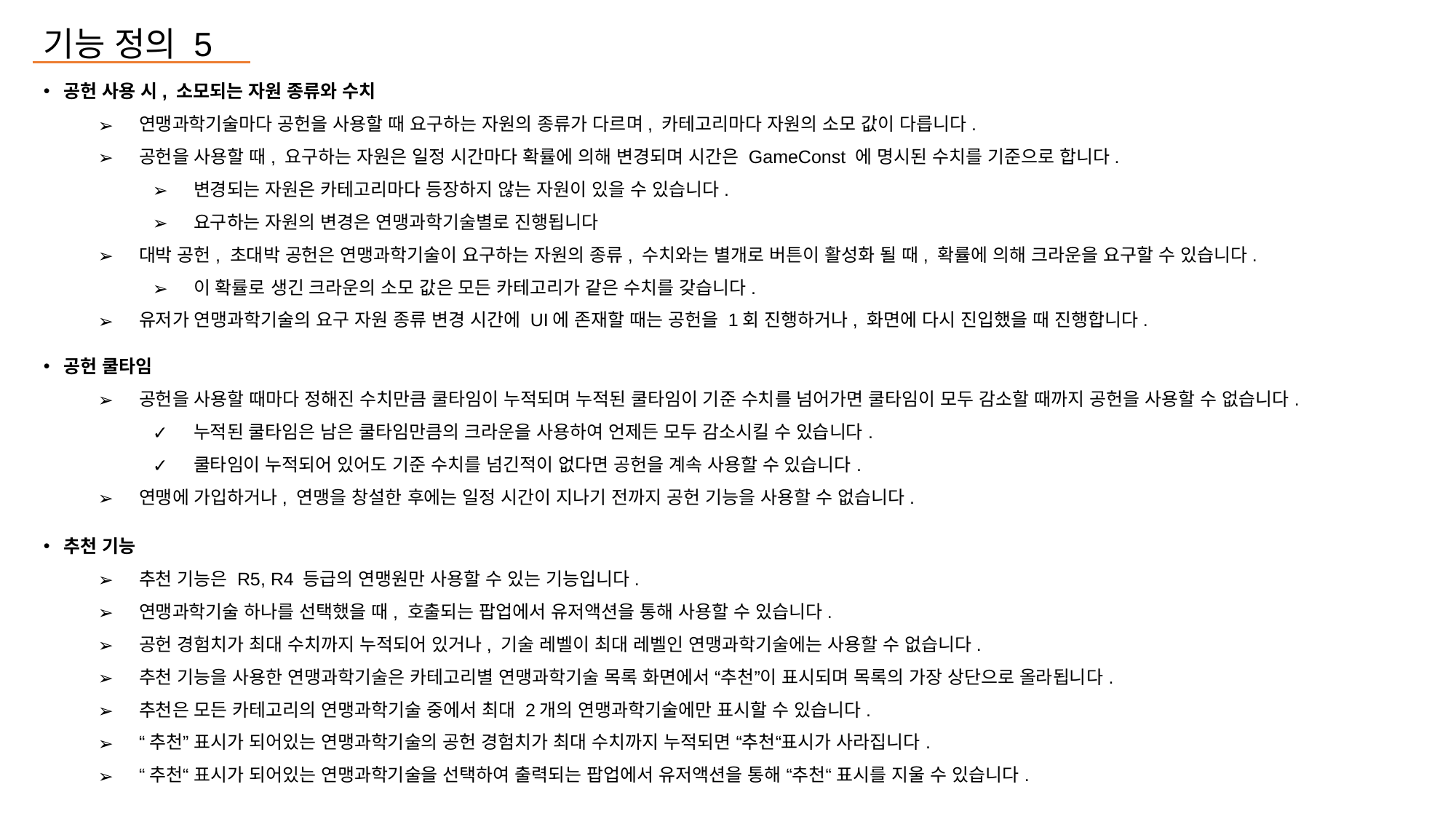

기능 정의 5
공헌 사용 시, 소모되는 자원 종류와 수치
연맹과학기술마다 공헌을 사용할 때 요구하는 자원의 종류가 다르며, 카테고리마다 자원의 소모 값이 다릅니다.
공헌을 사용할 때, 요구하는 자원은 일정 시간마다 확률에 의해 변경되며 시간은 GameConst 에 명시된 수치를 기준으로 합니다.
변경되는 자원은 카테고리마다 등장하지 않는 자원이 있을 수 있습니다.
요구하는 자원의 변경은 연맹과학기술별로 진행됩니다
대박 공헌, 초대박 공헌은 연맹과학기술이 요구하는 자원의 종류, 수치와는 별개로 버튼이 활성화 될 때, 확률에 의해 크라운을 요구할 수 있습니다.
이 확률로 생긴 크라운의 소모 값은 모든 카테고리가 같은 수치를 갖습니다.
유저가 연맹과학기술의 요구 자원 종류 변경 시간에 UI에 존재할 때는 공헌을 1회 진행하거나, 화면에 다시 진입했을 때 진행합니다.

공헌 쿨타임
공헌을 사용할 때마다 정해진 수치만큼 쿨타임이 누적되며 누적된 쿨타임이 기준 수치를 넘어가면 쿨타임이 모두 감소할 때까지 공헌을 사용할 수 없습니다.
누적된 쿨타임은 남은 쿨타임만큼의 크라운을 사용하여 언제든 모두 감소시킬 수 있습니다.
쿨타임이 누적되어 있어도 기준 수치를 넘긴적이 없다면 공헌을 계속 사용할 수 있습니다.
연맹에 가입하거나, 연맹을 창설한 후에는 일정 시간이 지나기 전까지 공헌 기능을 사용할 수 없습니다.
추천 기능
추천 기능은 R5, R4 등급의 연맹원만 사용할 수 있는 기능입니다.
연맹과학기술 하나를 선택했을 때, 호출되는 팝업에서 유저액션을 통해 사용할 수 있습니다.
공헌 경험치가 최대 수치까지 누적되어 있거나, 기술 레벨이 최대 레벨인 연맹과학기술에는 사용할 수 없습니다.
추천 기능을 사용한 연맹과학기술은 카테고리별 연맹과학기술 목록 화면에서 “추천”이 표시되며 목록의 가장 상단으로 올라됩니다.
추천은 모든 카테고리의 연맹과학기술 중에서 최대 2개의 연맹과학기술에만 표시할 수 있습니다.
“추천” 표시가 되어있는 연맹과학기술의 공헌 경험치가 최대 수치까지 누적되면 “추천“표시가 사라집니다.
“추천“ 표시가 되어있는 연맹과학기술을 선택하여 출력되는 팝업에서 유저액션을 통해 “추천“ 표시를 지울 수 있습니다.